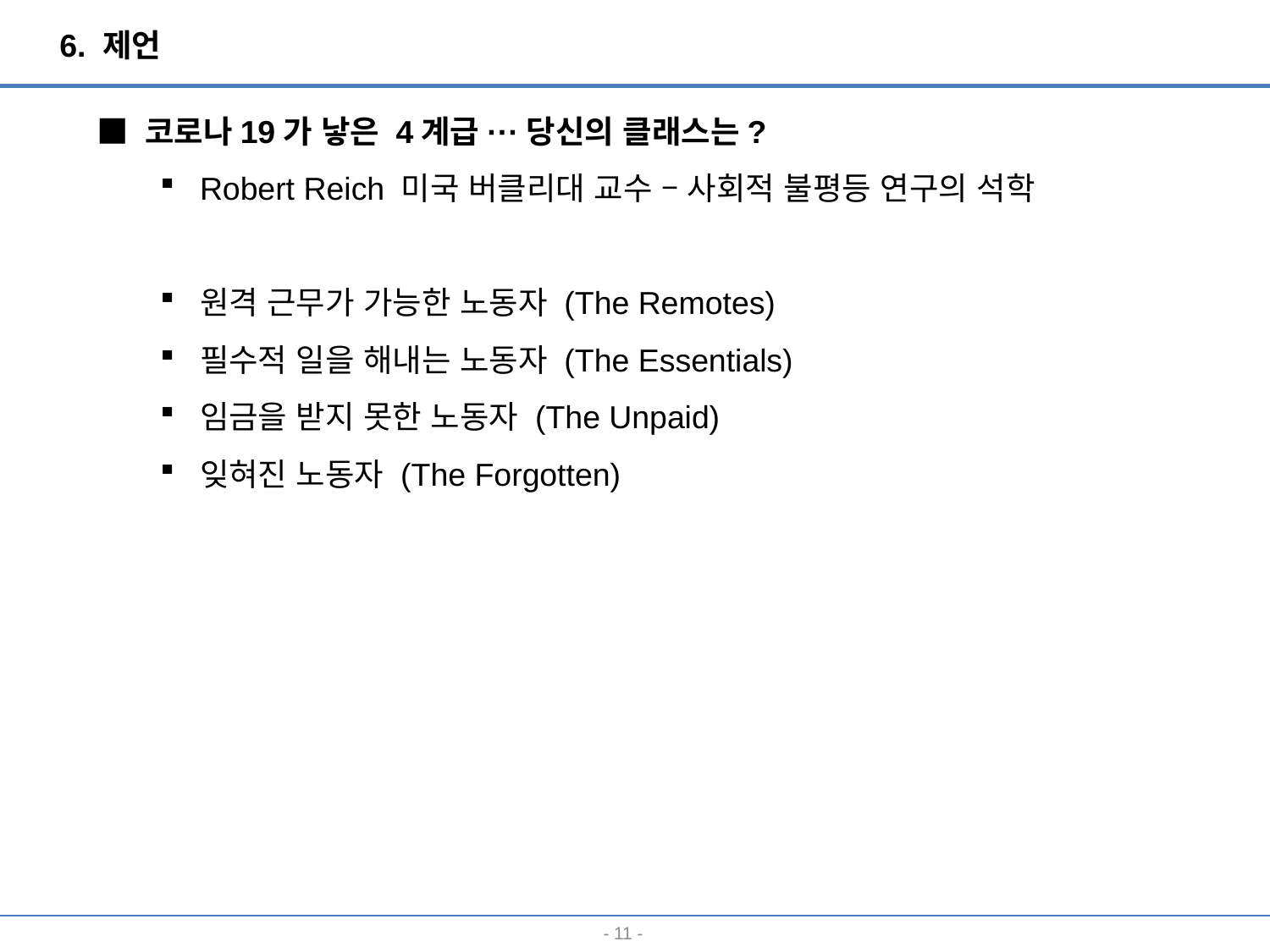

6. 제언
■ 코로나19가 낳은 4계급···당신의 클래스는?
Robert Reich 미국 버클리대 교수 – 사회적 불평등 연구의 석학

원격 근무가 가능한 노동자 (The Remotes)
필수적 일을 해내는 노동자 (The Essentials)
임금을 받지 못한 노동자 (The Unpaid)
잊혀진 노동자 (The Forgotten)
- 11 -